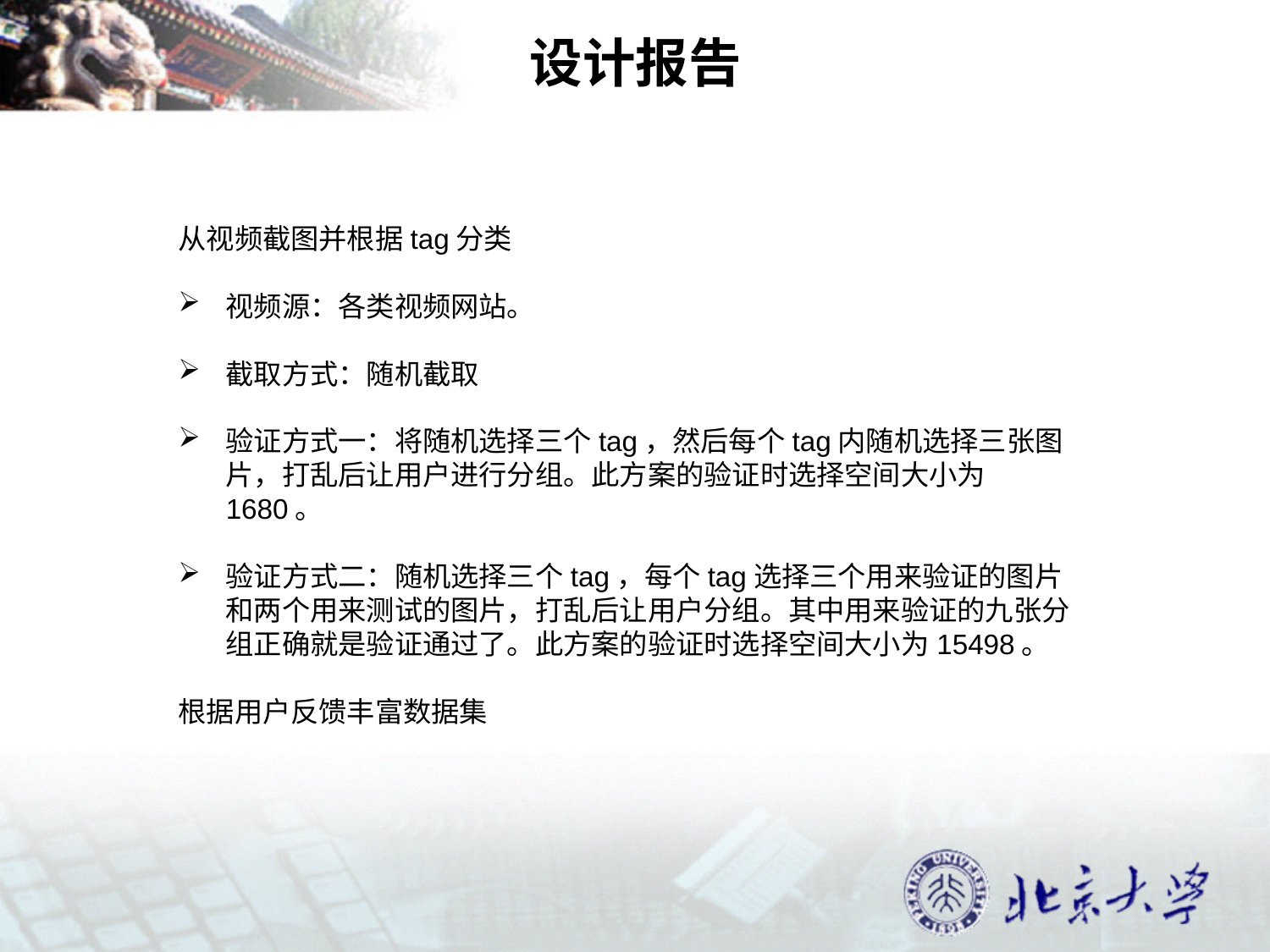

设计报告
从视频截图并根据tag分类

视频源：各类视频网站。

截取方式：随机截取

验证方式一：将随机选择三个tag，然后每个tag内随机选择三张图片，打乱后让用户进行分组。此方案的验证时选择空间大小为1680。

验证方式二：随机选择三个tag，每个tag选择三个用来验证的图片和两个用来测试的图片，打乱后让用户分组。其中用来验证的九张分组正确就是验证通过了。此方案的验证时选择空间大小为15498。

根据用户反馈丰富数据集